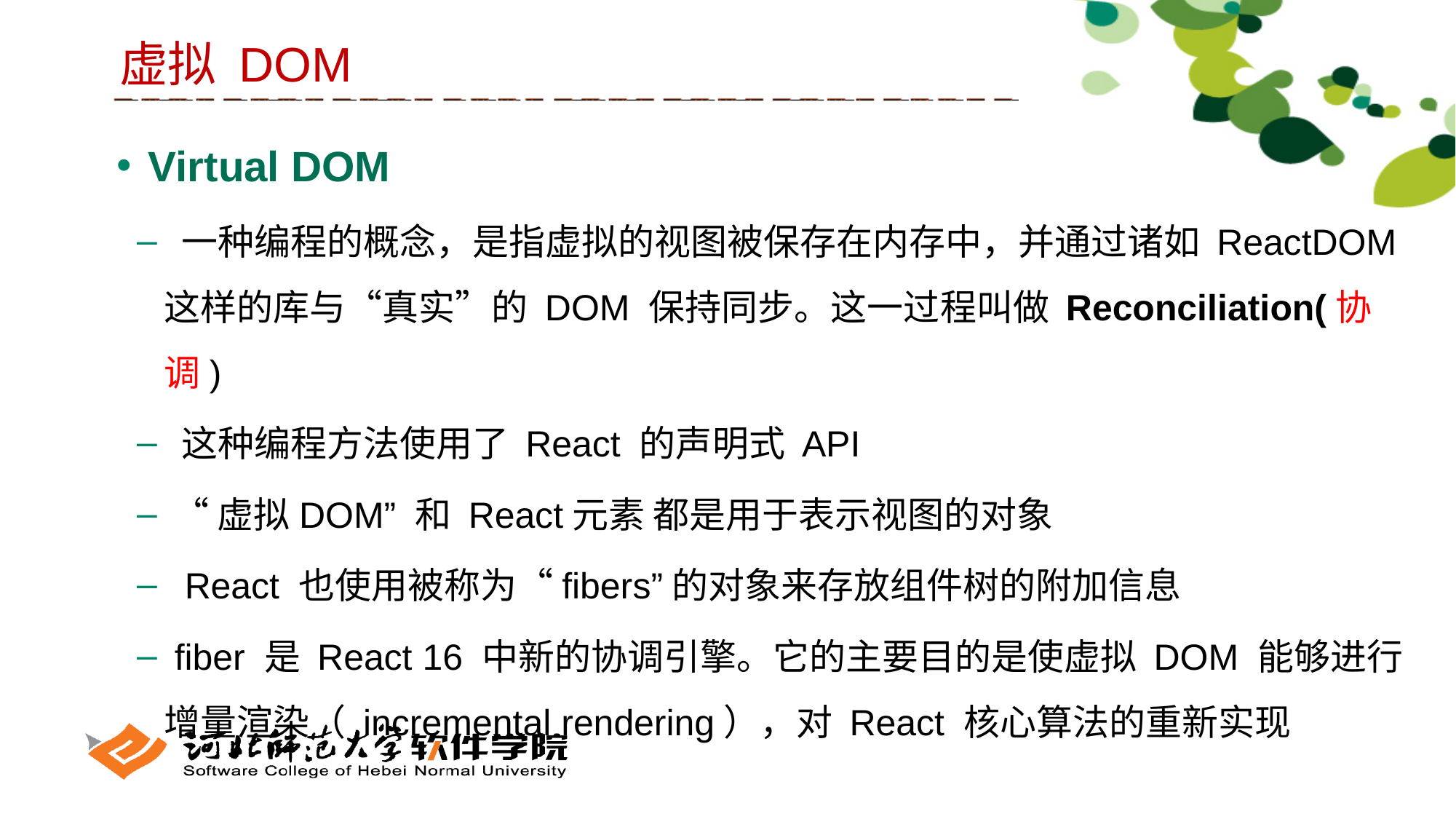

虚拟 DOM
 Virtual DOM
 一种编程的概念，是指虚拟的视图被保存在内存中，并通过诸如 ReactDOM 这样的库与“真实”的 DOM 保持同步。这一过程叫做 Reconciliation(协调)
 这种编程方法使用了 React 的声明式 API
 “虚拟DOM” 和 React元素 都是用于表示视图的对象
  React 也使用被称为“fibers”的对象来存放组件树的附加信息
 fiber 是 React 16 中新的协调引擎。它的主要目的是使虚拟 DOM 能够进行增量渲染（ incremental rendering），对 React 核心算法的重新实现